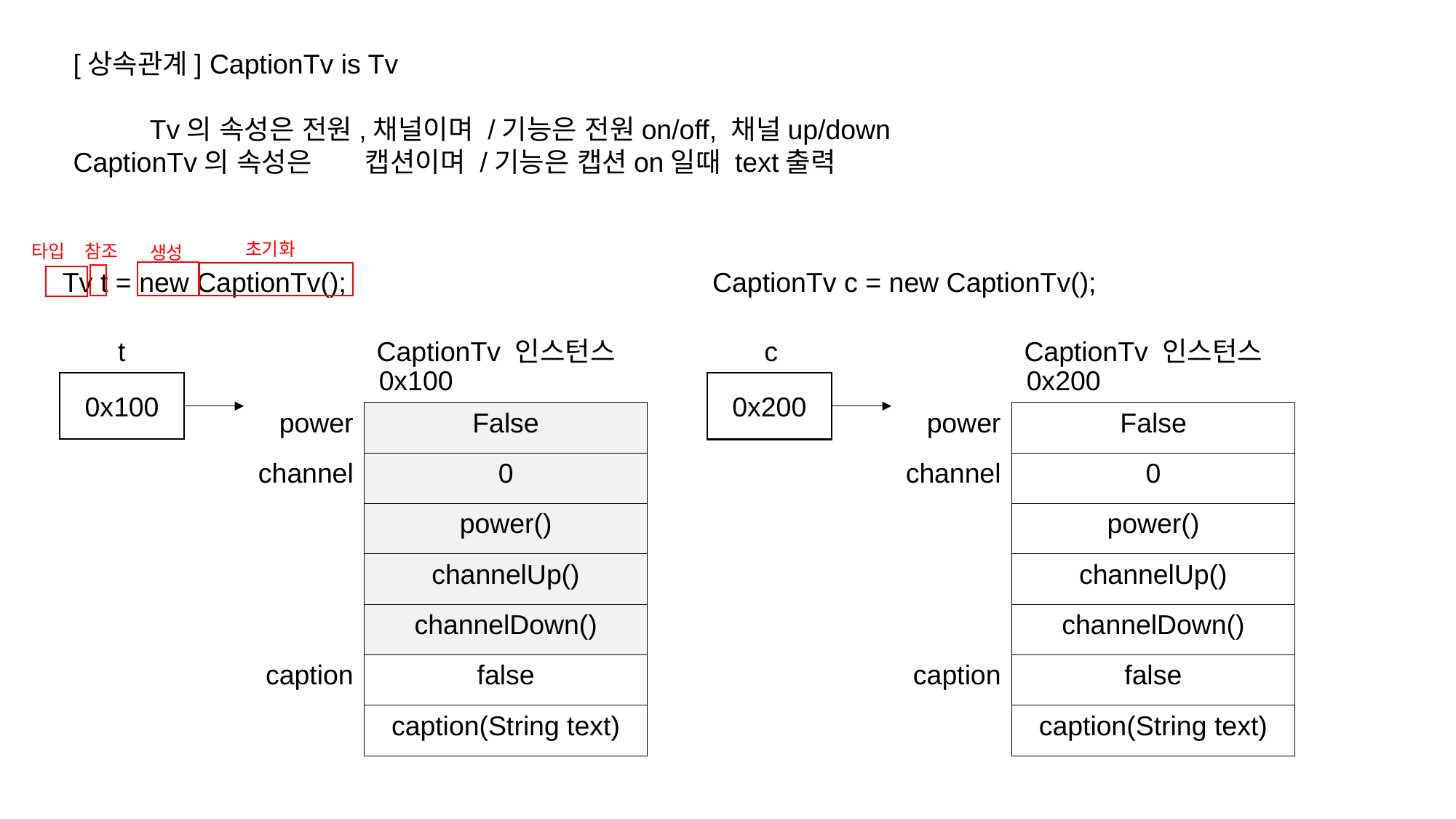

[상속관계] CaptionTv is Tv

          Tv의 속성은 전원,채널이며 /기능은 전원on/off, 채널up/down
CaptionTv의 속성은       캡션이며 /기능은 캡션on일때 text출력
초기화
타입
참조
생성
Tv t = new CaptionTv();
CaptionTv c = new CaptionTv();

t
CaptionTv 인스턴스
c
CaptionTv 인스턴스
0x100
0x200
0x100
0x200
| power | False |
| --- | --- |
| channel | 0 |
|  | power() |
|  | channelUp() |
|  | channelDown() |
| caption | false |
|  | caption(String text) |
| power | False |
| --- | --- |
| channel | 0 |
|  | power() |
|  | channelUp() |
|  | channelDown() |
| caption | false |
|  | caption(String text) |